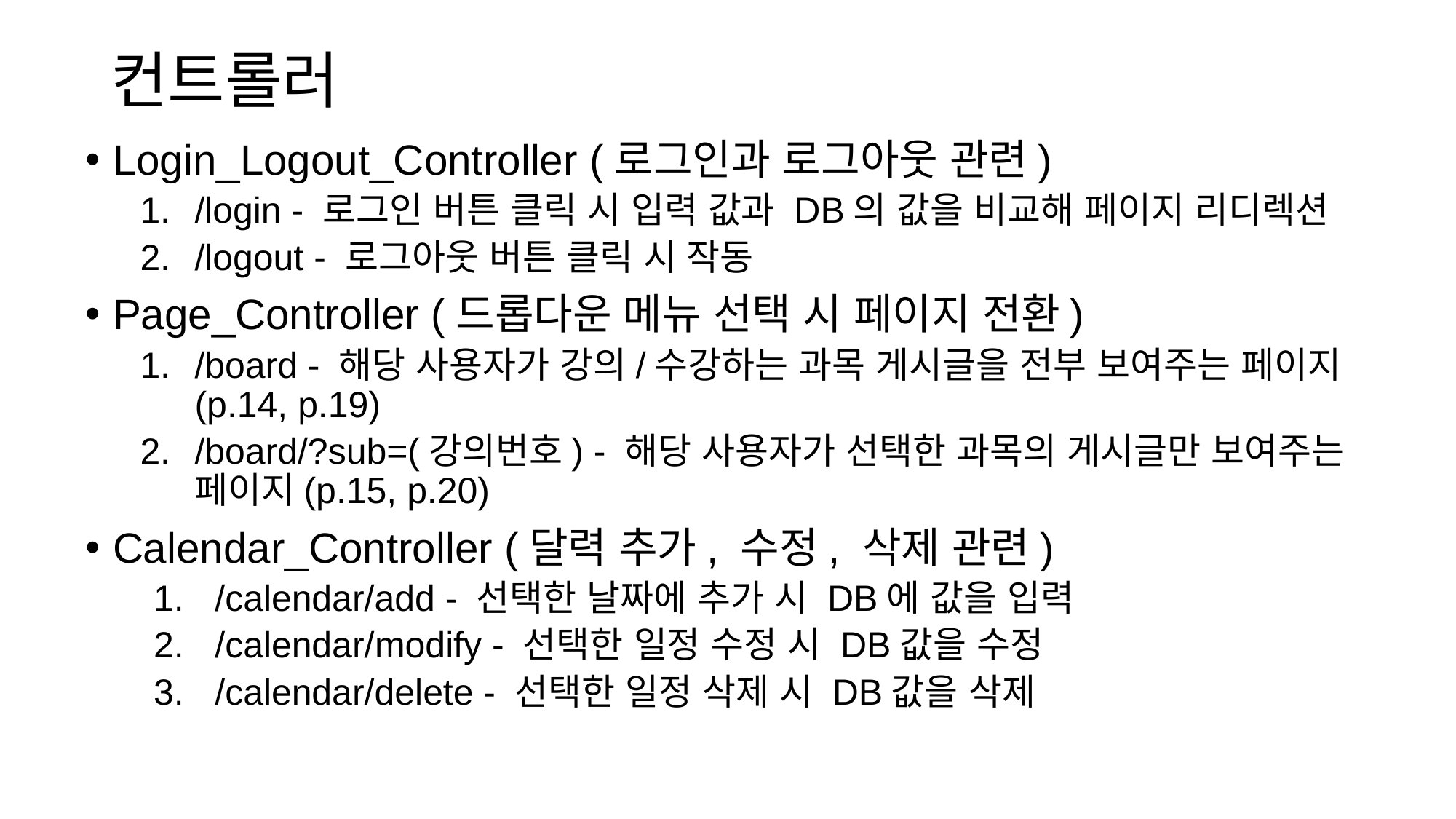

# 컨트롤러
Login_Logout_Controller (로그인과 로그아웃 관련)
/login - 로그인 버튼 클릭 시 입력 값과 DB의 값을 비교해 페이지 리디렉션
/logout - 로그아웃 버튼 클릭 시 작동
Page_Controller (드롭다운 메뉴 선택 시 페이지 전환)
/board - 해당 사용자가 강의/수강하는 과목 게시글을 전부 보여주는 페이지(p.14, p.19)
/board/?sub=(강의번호) - 해당 사용자가 선택한 과목의 게시글만 보여주는 페이지(p.15, p.20)
Calendar_Controller (달력 추가, 수정, 삭제 관련)
/calendar/add - 선택한 날짜에 추가 시 DB에 값을 입력
/calendar/modify - 선택한 일정 수정 시 DB값을 수정
/calendar/delete - 선택한 일정 삭제 시 DB값을 삭제